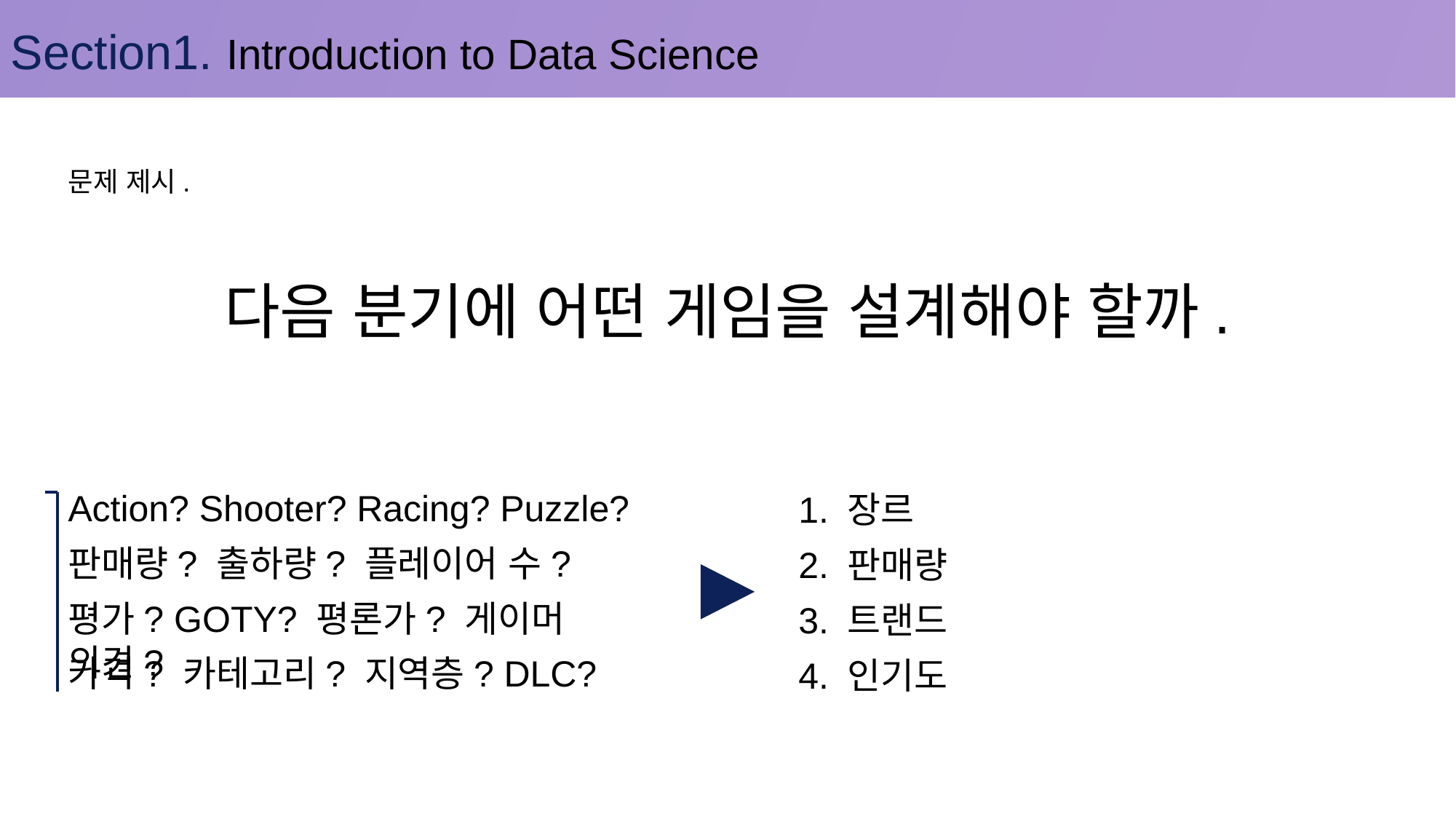

Section1. Introduction to Data Science
문제 제시.

다음 분기에 어떤 게임을 설계해야 할까.
Action? Shooter? Racing? Puzzle?
1. 장르
판매량? 출하량? 플레이어 수?
2. 판매량

평가? GOTY? 평론가? 게이머 의견?
3. 트랜드
가격? 카테고리? 지역층? DLC?
4. 인기도